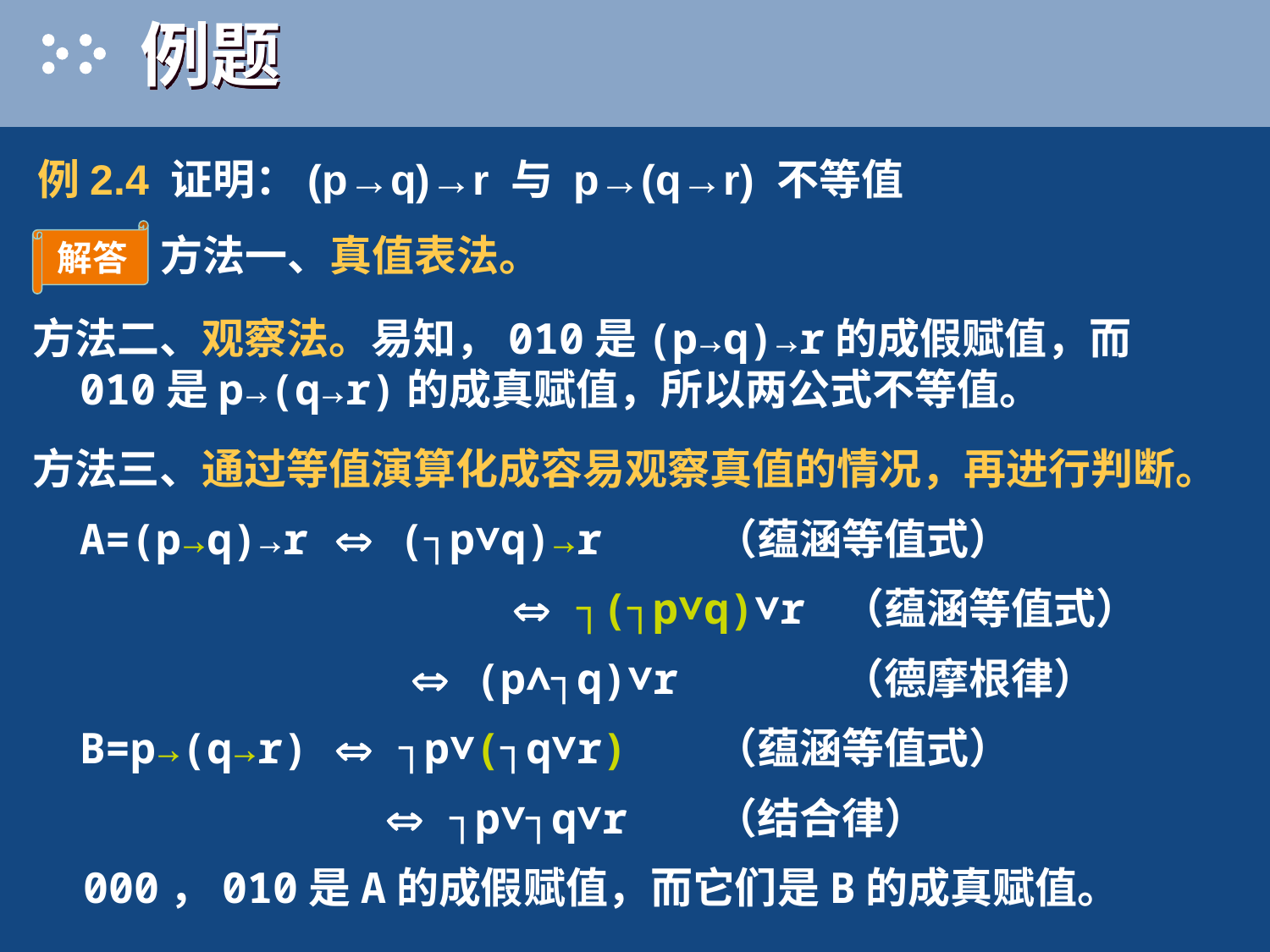

# 例题
例2.4 证明：(p→q)→r 与 p→(q→r) 不等值
解答
方法一、真值表法。
方法二、观察法。易知，010是(p→q)→r的成假赋值，而010是p→(q→r)的成真赋值，所以两公式不等值。
方法三、通过等值演算化成容易观察真值的情况，再进行判断。
	A=(p→q)→r ⇔ (┐p∨q)→r   	（蕴涵等值式）
  		   	  ⇔ ┐(┐p∨q)∨r 	（蕴涵等值式）
 	   	        ⇔ (p∧┐q)∨r   	（德摩根律）
	B=p→(q→r) ⇔ ┐p∨(┐q∨r) 	（蕴涵等值式）
     	   	  ⇔ ┐p∨┐q∨r   	（结合律）
  000，010是A的成假赋值，而它们是B的成真赋值。